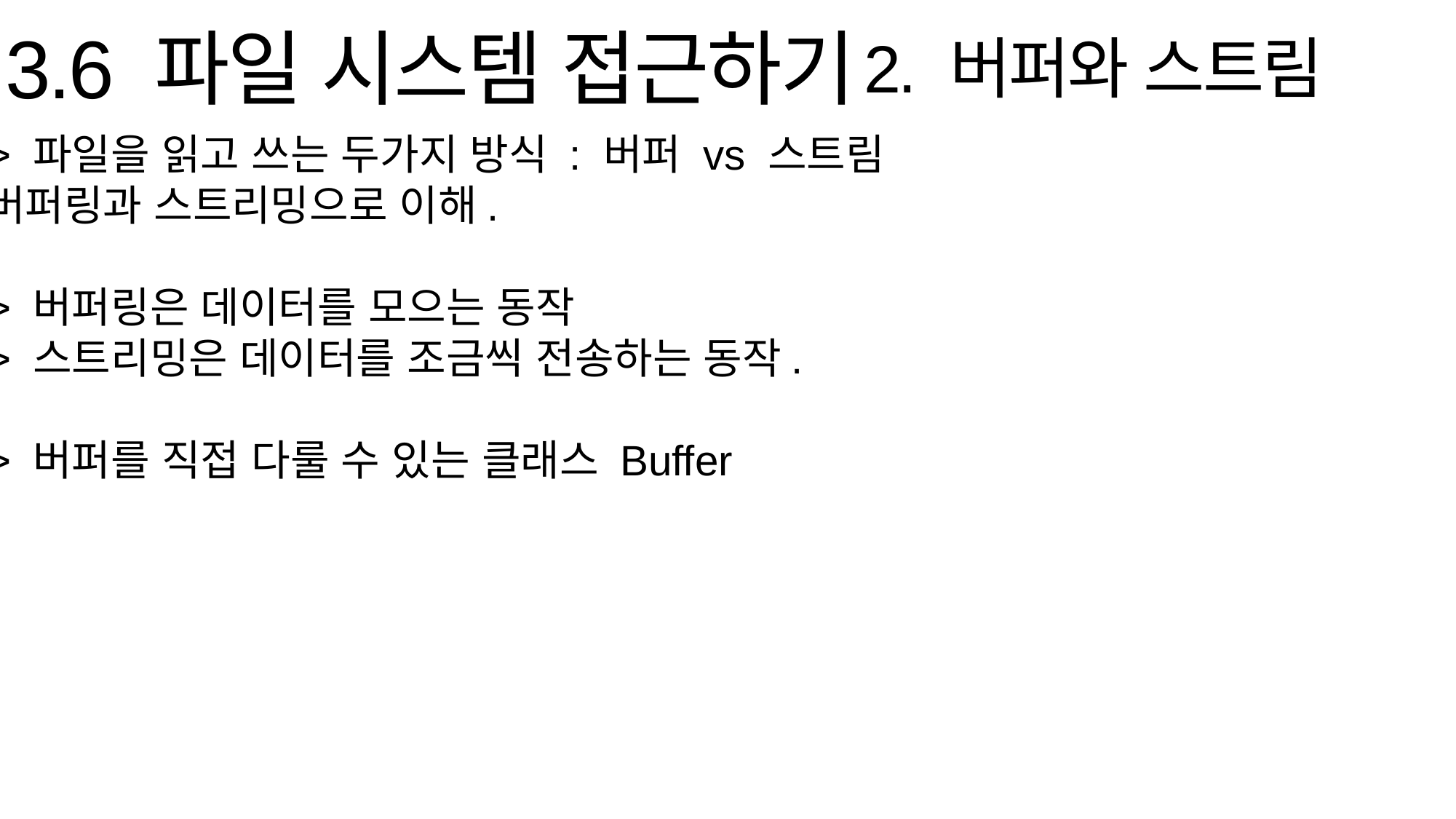

3.6 파일 시스템 접근하기
2. 버퍼와 스트림
> 파일을 읽고 쓰는 두가지 방식 : 버퍼 vs 스트림
버퍼링과 스트리밍으로 이해.

> 버퍼링은 데이터를 모으는 동작
> 스트리밍은 데이터를 조금씩 전송하는 동작.

> 버퍼를 직접 다룰 수 있는 클래스 Buffer